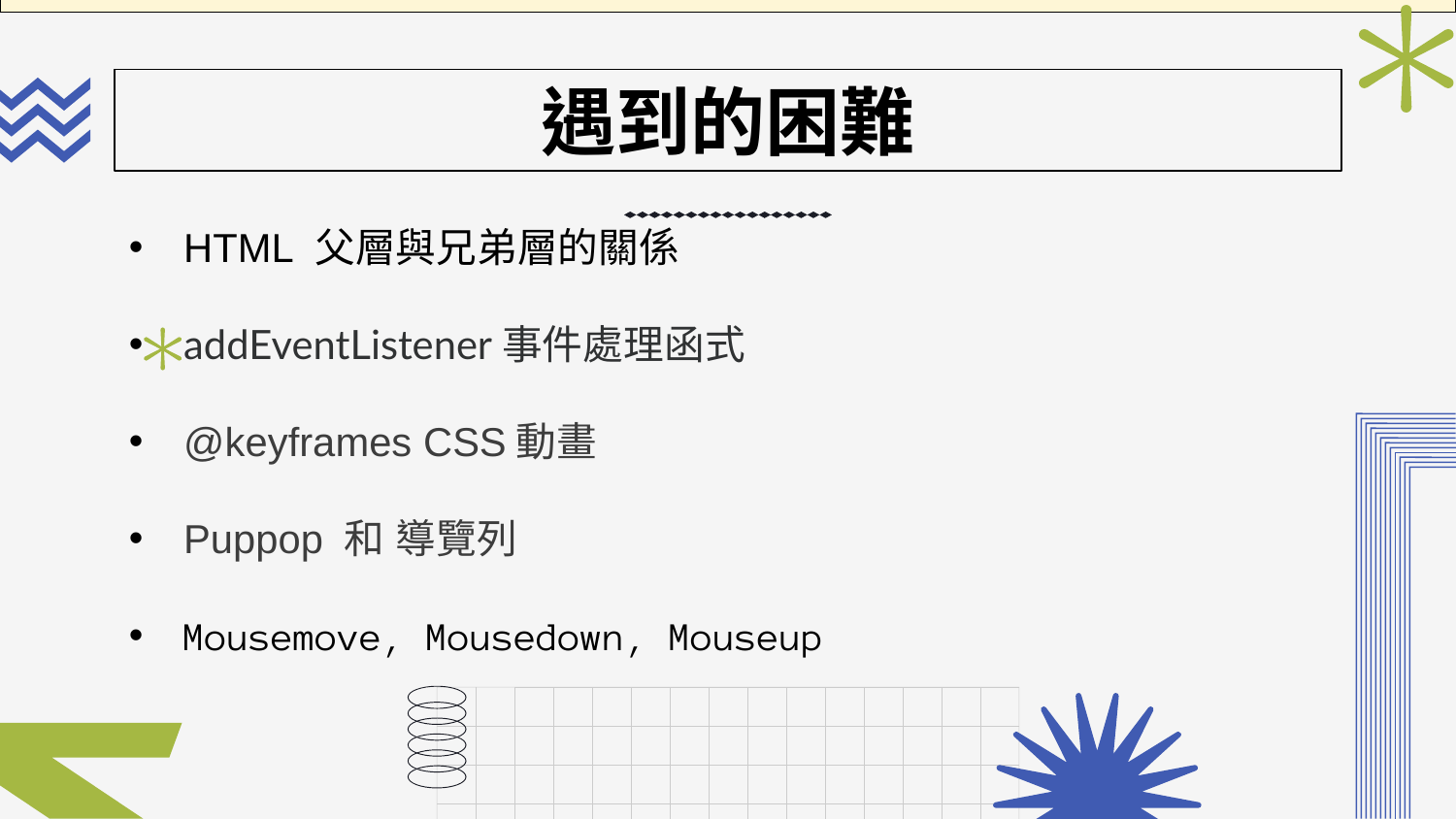

# 遇到的困難

HTML 父層與兄弟層的關係

addEventListener事件處理函式

@keyframes CSS動畫

Puppop 和 導覽列

Mousemove, Mousedown, Mouseup